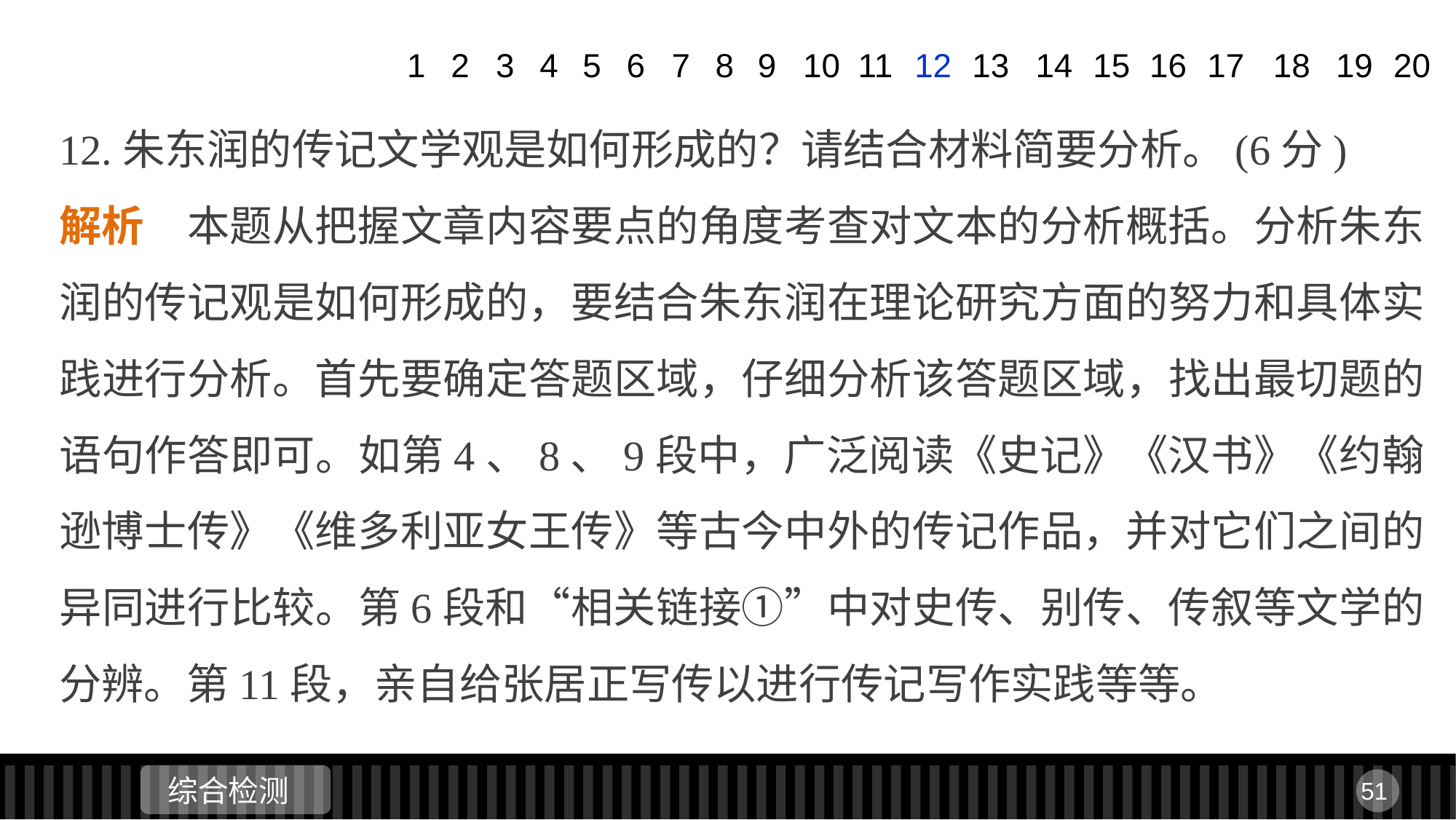

1
2
3
4
5
6
7
8
9
11
12
13
14
15
16
17
18
19
20
10
12.朱东润的传记文学观是如何形成的？请结合材料简要分析。(6分)
解析　本题从把握文章内容要点的角度考查对文本的分析概括。分析朱东润的传记观是如何形成的，要结合朱东润在理论研究方面的努力和具体实践进行分析。首先要确定答题区域，仔细分析该答题区域，找出最切题的语句作答即可。如第4、8、9段中，广泛阅读《史记》《汉书》《约翰逊博士传》《维多利亚女王传》等古今中外的传记作品，并对它们之间的异同进行比较。第6段和“相关链接①”中对史传、别传、传叙等文学的分辨。第11段，亲自给张居正写传以进行传记写作实践等等。